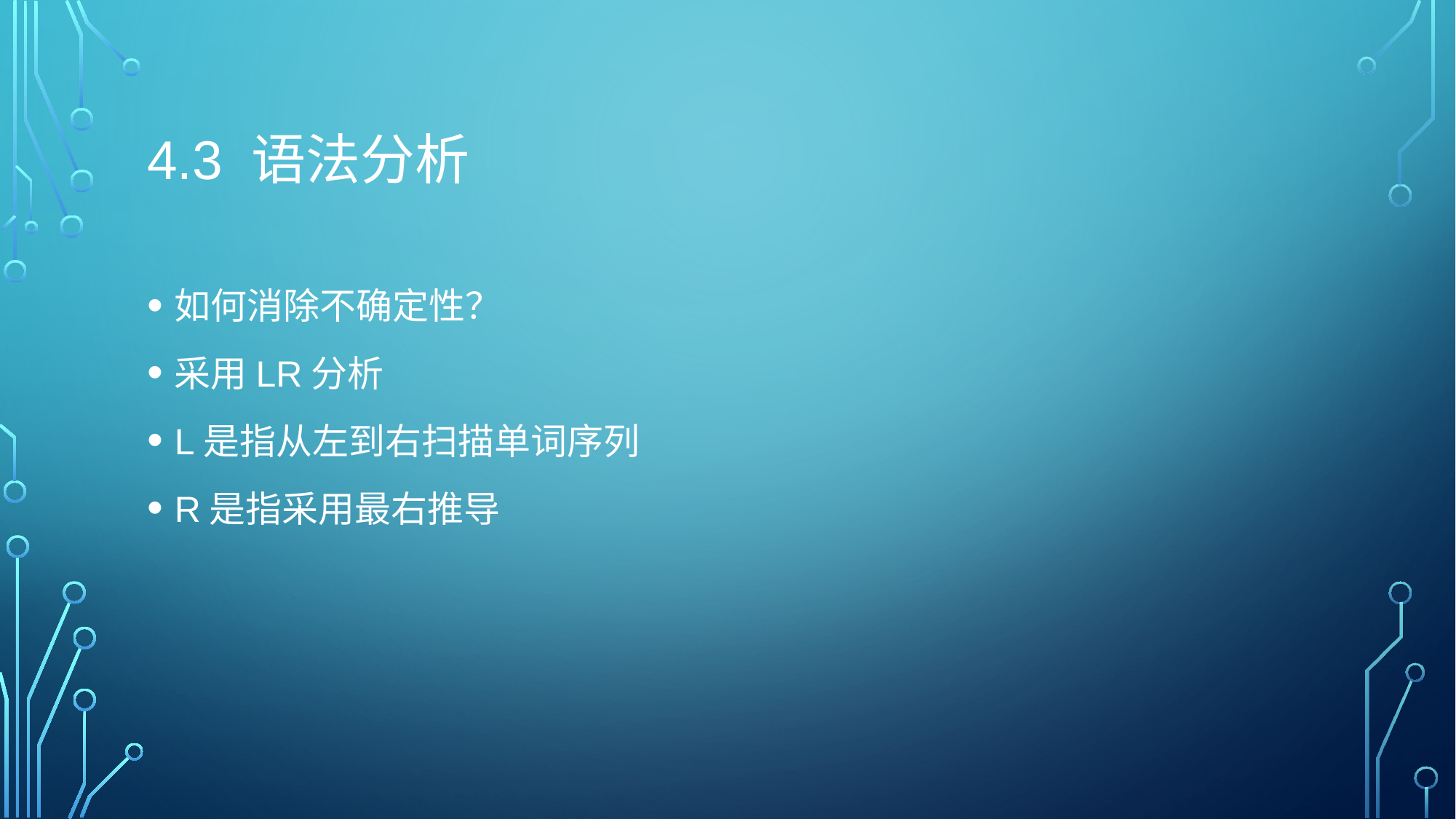

# 4.3 语法分析
如何消除不确定性？
采用LR分析
L是指从左到右扫描单词序列
R是指采用最右推导